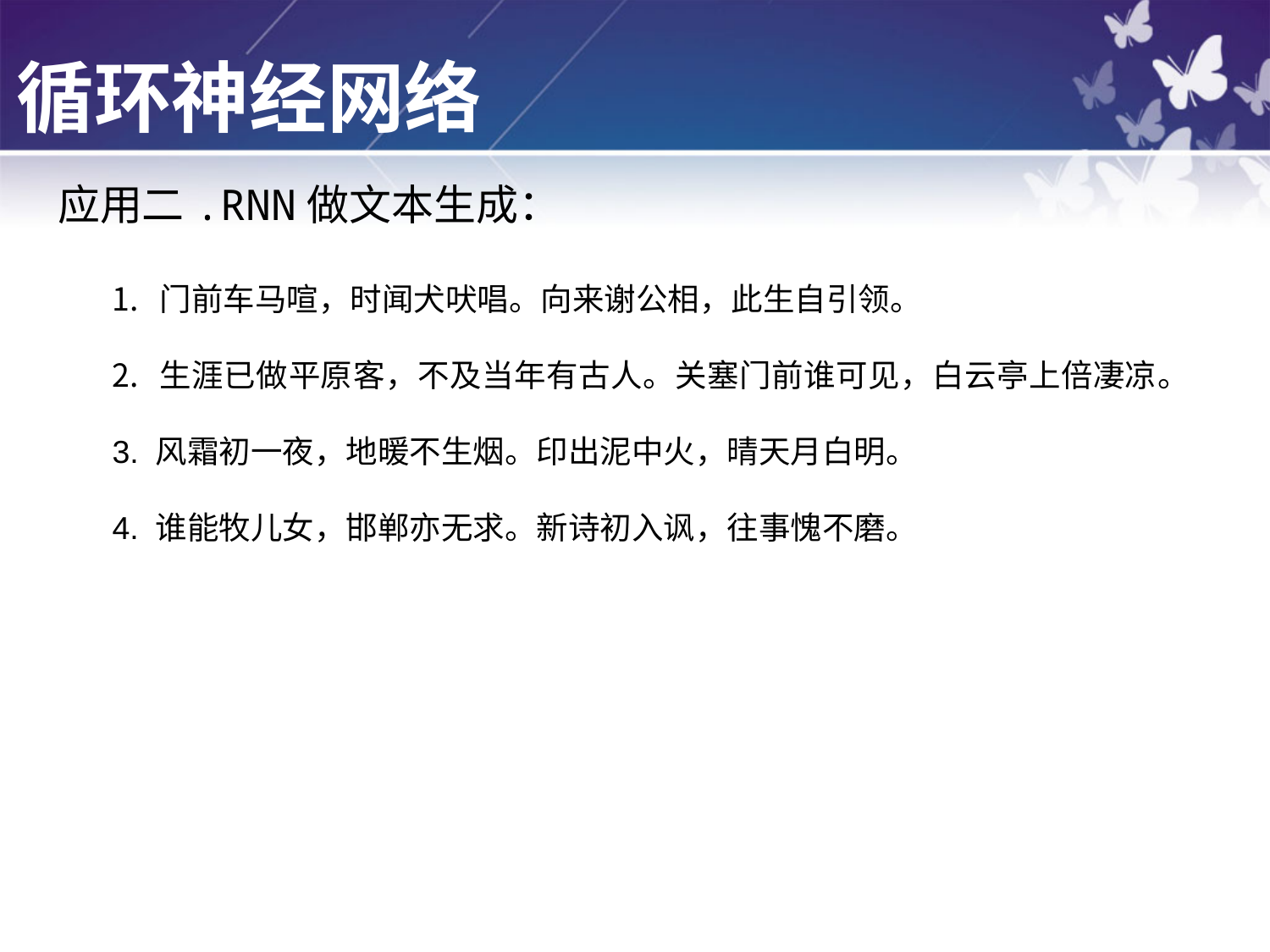

循环神经网络
应用二.RNN做文本生成：
门前车马喧，时闻犬吠唱。向来谢公相，此生自引领。

生涯已做平原客，不及当年有古人。关塞门前谁可见，白云亭上倍凄凉。

3. 风霜初一夜，地暖不生烟。印出泥中火，晴天月白明。

4. 谁能牧儿女，邯郸亦无求。新诗初入讽，往事愧不磨。